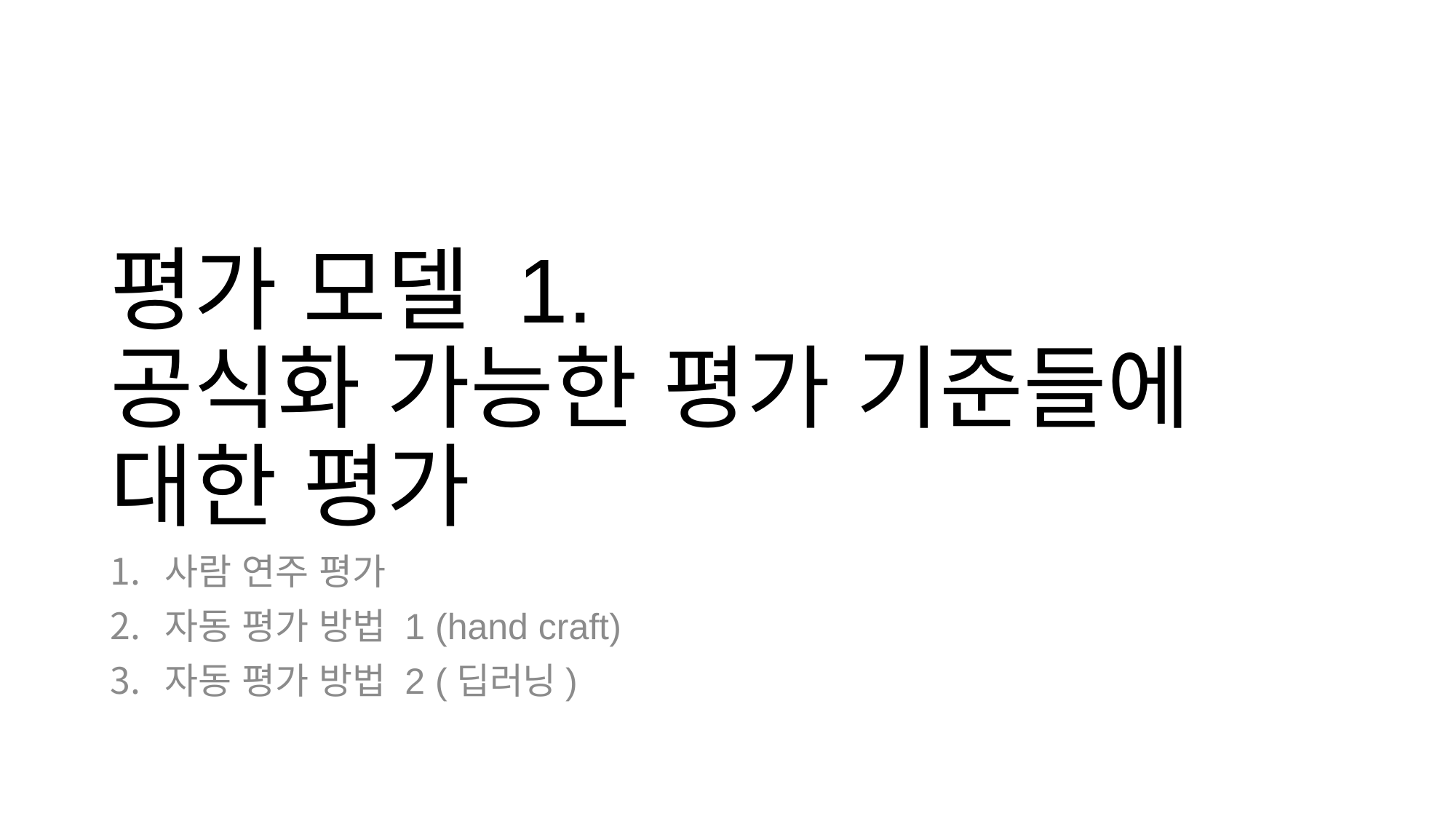

# 평가 모델 1. 공식화 가능한 평가 기준들에 대한 평가
사람 연주 평가
자동 평가 방법 1 (hand craft)
자동 평가 방법 2 (딥러닝)